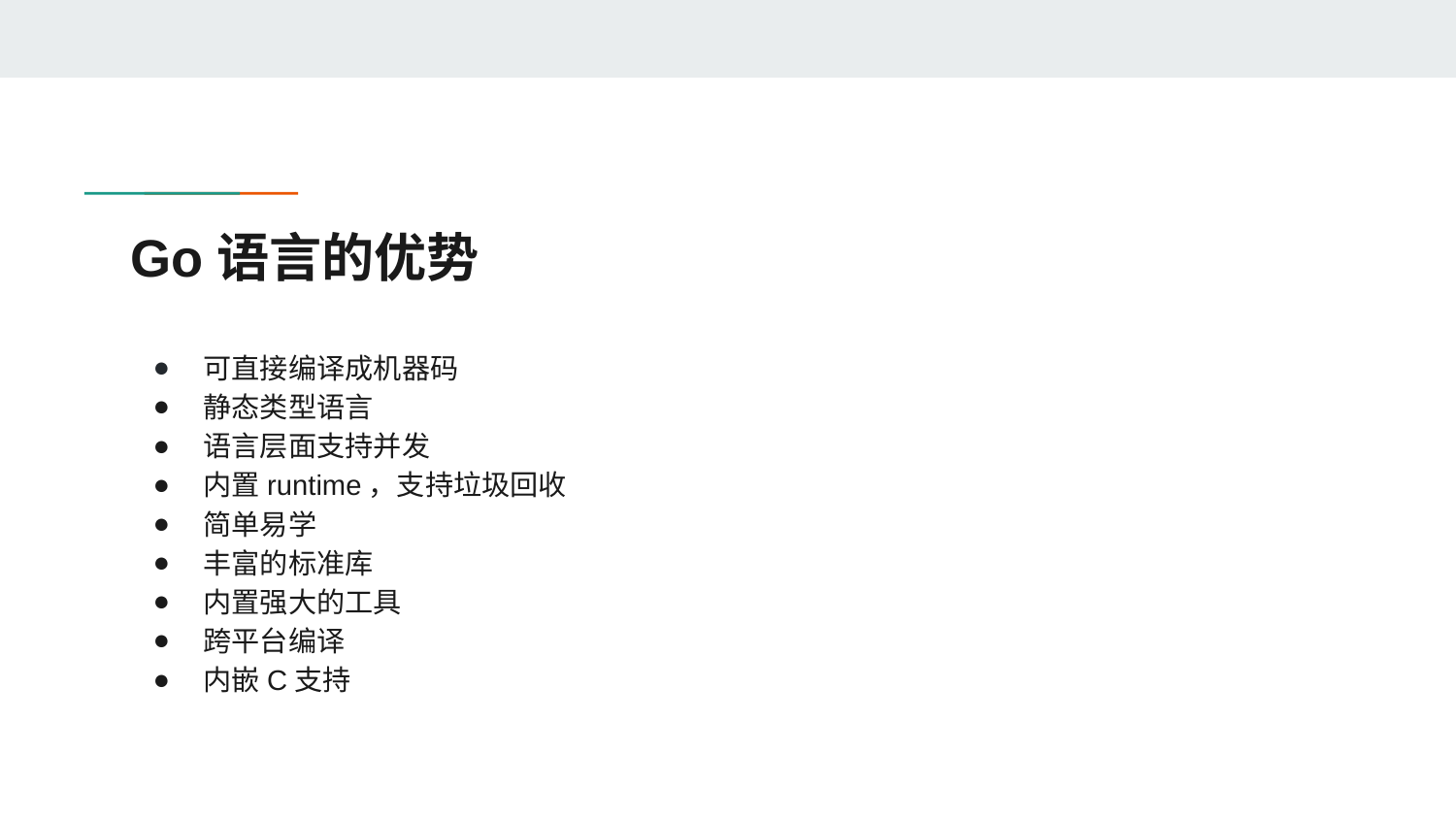

# Go语言的优势
可直接编译成机器码
静态类型语言
语言层面支持并发
内置runtime，支持垃圾回收
简单易学
丰富的标准库
内置强大的工具
跨平台编译
内嵌C支持